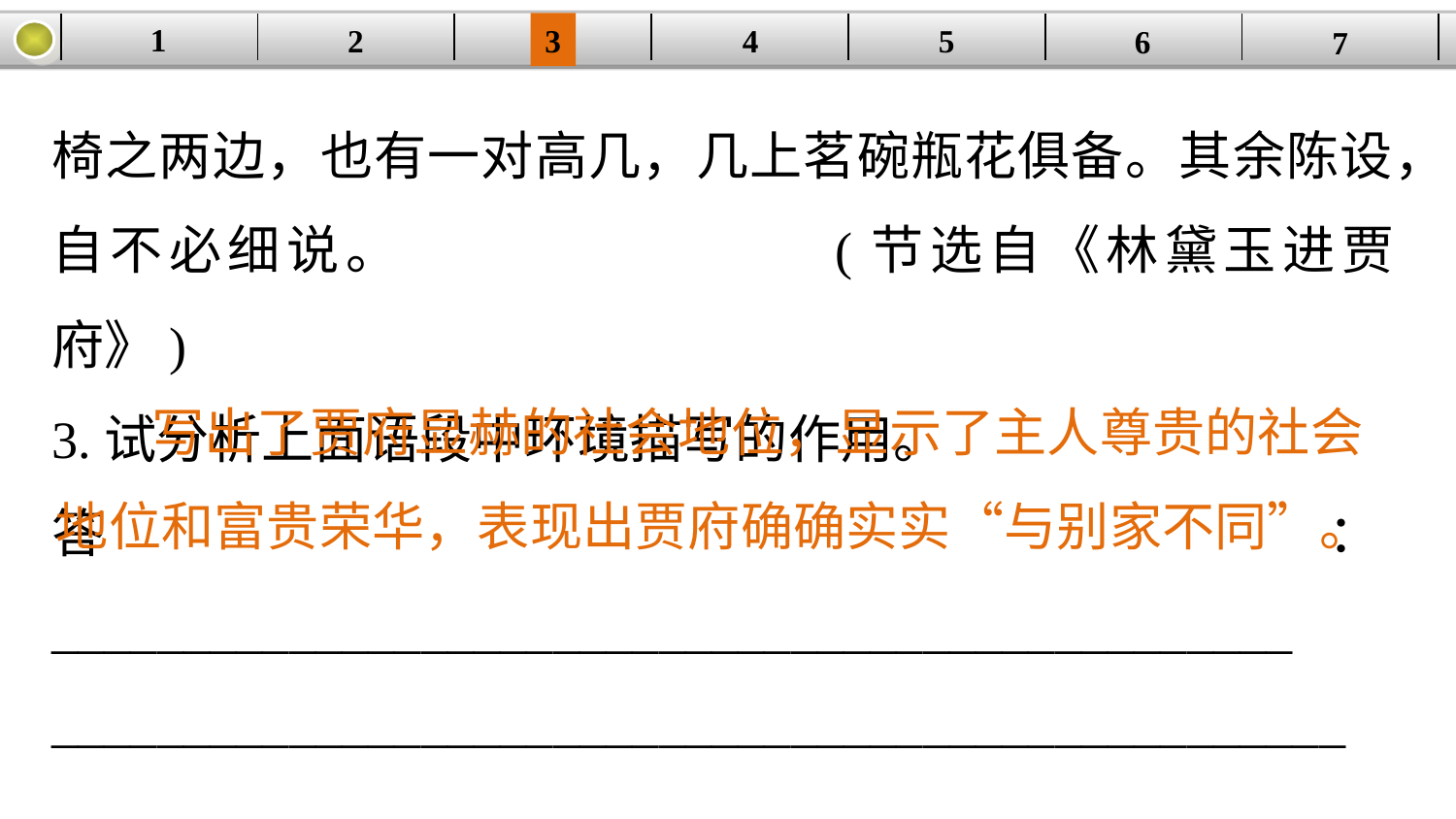

1
5
3
2
|  |  |  |  |  |  |  |
| --- | --- | --- | --- | --- | --- | --- |
4
6
7

椅之两边，也有一对高几，几上茗碗瓶花俱备。其余陈设，自不必细说。			(节选自《林黛玉进贾府》)
3.试分析上面语段中环境描写的作用。
答：_______________________________________________
_________________________________________________
       写出了贾府显赫的社会地位，显示了主人尊贵的社会地位和富贵荣华，表现出贾府确确实实“与别家不同”。